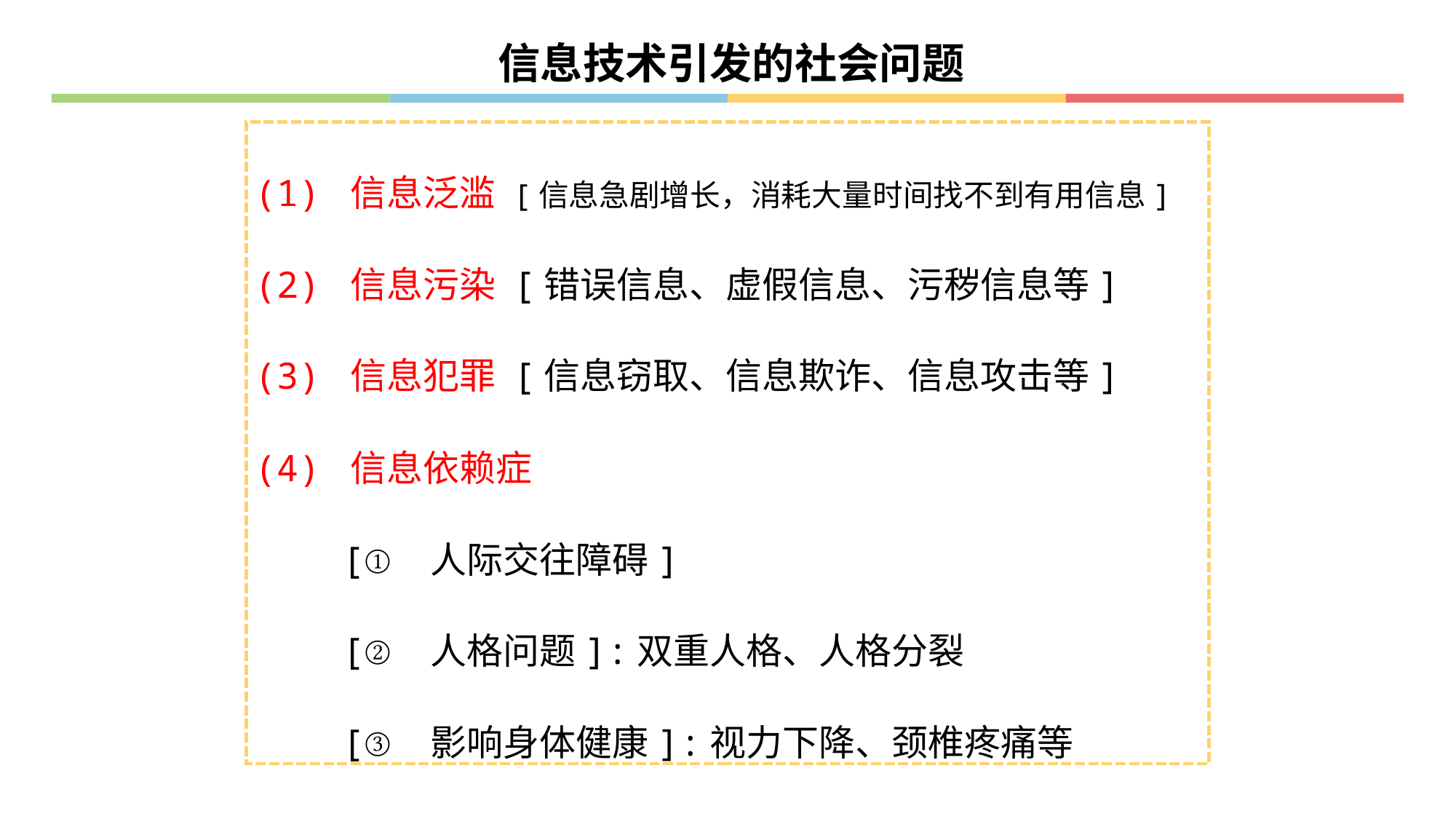

信息技术引发的社会问题
(1) 信息泛滥 [信息急剧增长，消耗大量时间找不到有用信息]
(2) 信息污染 [错误信息、虚假信息、污秽信息等]
(3) 信息犯罪 [信息窃取、信息欺诈、信息攻击等]
(4) 信息依赖症
    [① 人际交往障碍]
    [② 人格问题]:双重人格、人格分裂
    [③ 影响身体健康]:视力下降、颈椎疼痛等